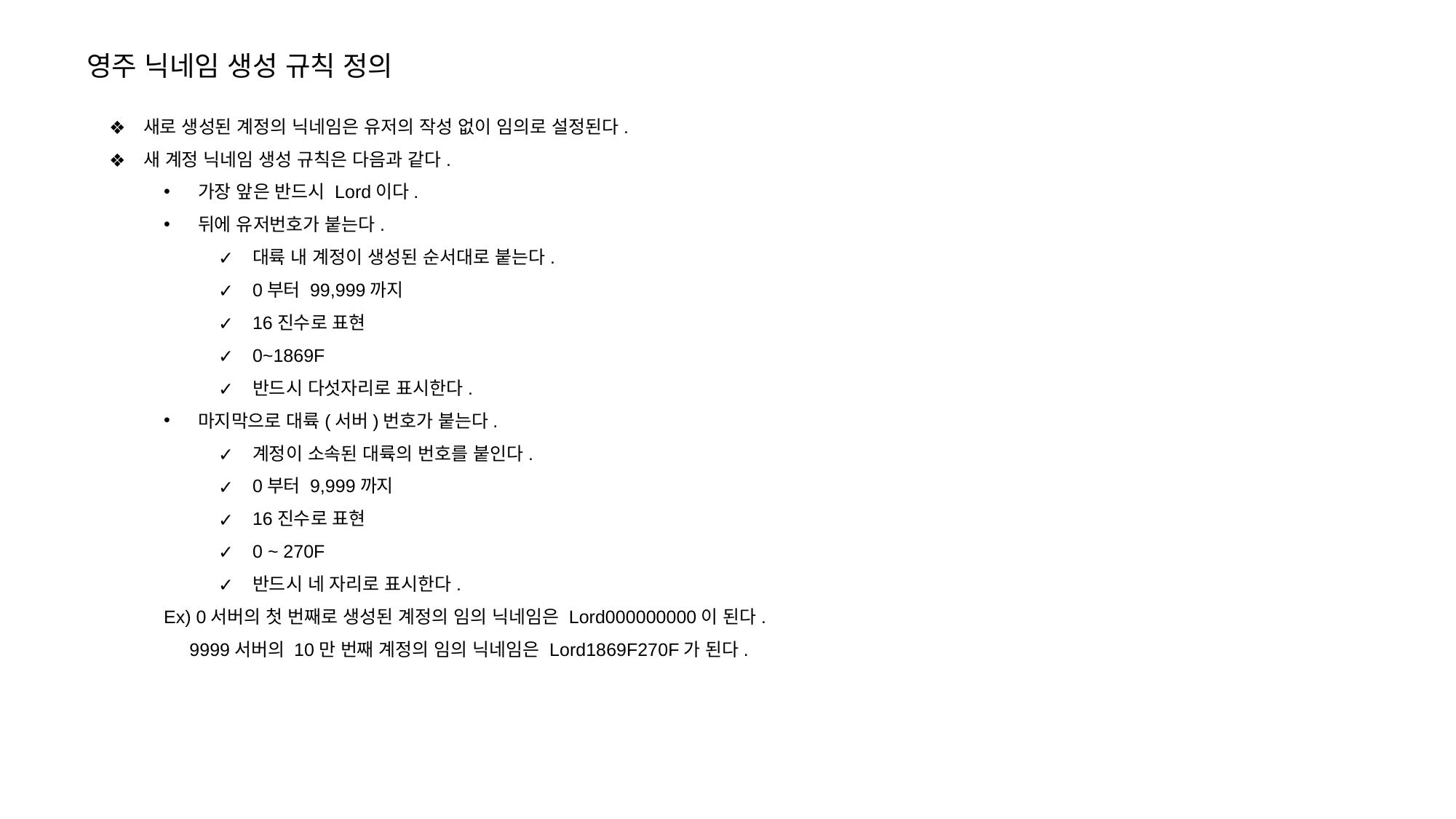

영주 닉네임 생성 규칙 정의
새로 생성된 계정의 닉네임은 유저의 작성 없이 임의로 설정된다.
새 계정 닉네임 생성 규칙은 다음과 같다.
가장 앞은 반드시 Lord이다.
뒤에 유저번호가 붙는다.
대륙 내 계정이 생성된 순서대로 붙는다.
0부터 99,999까지
16진수로 표현
0~1869F
반드시 다섯자리로 표시한다.
마지막으로 대륙(서버)번호가 붙는다.
계정이 소속된 대륙의 번호를 붙인다.
0부터 9,999까지
16진수로 표현
0 ~ 270F
반드시 네 자리로 표시한다.
Ex) 0서버의 첫 번째로 생성된 계정의 임의 닉네임은 Lord000000000이 된다.
     9999서버의 10만 번째 계정의 임의 닉네임은 Lord1869F270F가 된다.